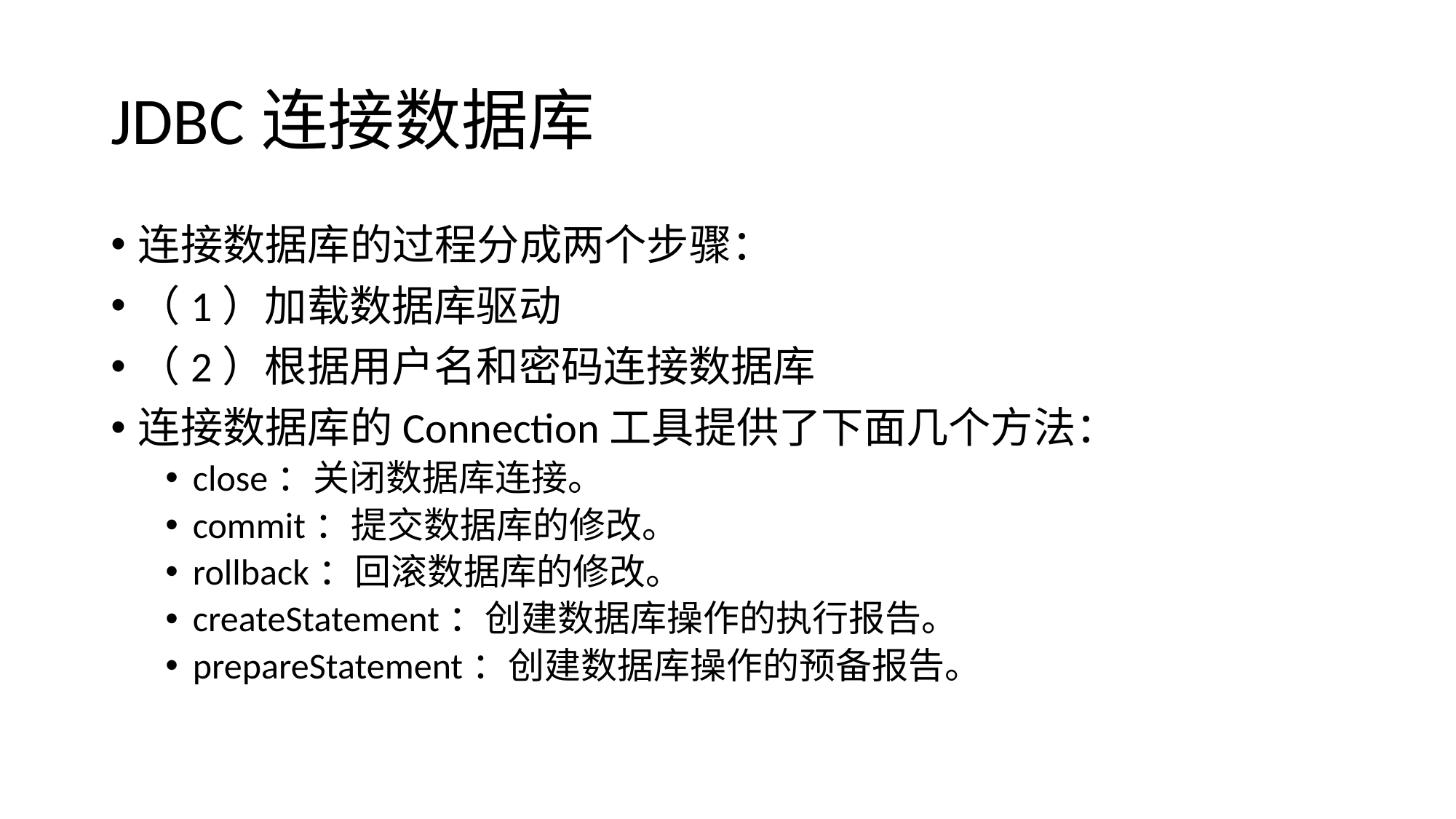

# JDBC连接数据库
连接数据库的过程分成两个步骤：
（1）加载数据库驱动
（2）根据用户名和密码连接数据库
连接数据库的Connection工具提供了下面几个方法：
close：关闭数据库连接。
commit：提交数据库的修改。
rollback：回滚数据库的修改。
createStatement：创建数据库操作的执行报告。
prepareStatement：创建数据库操作的预备报告。